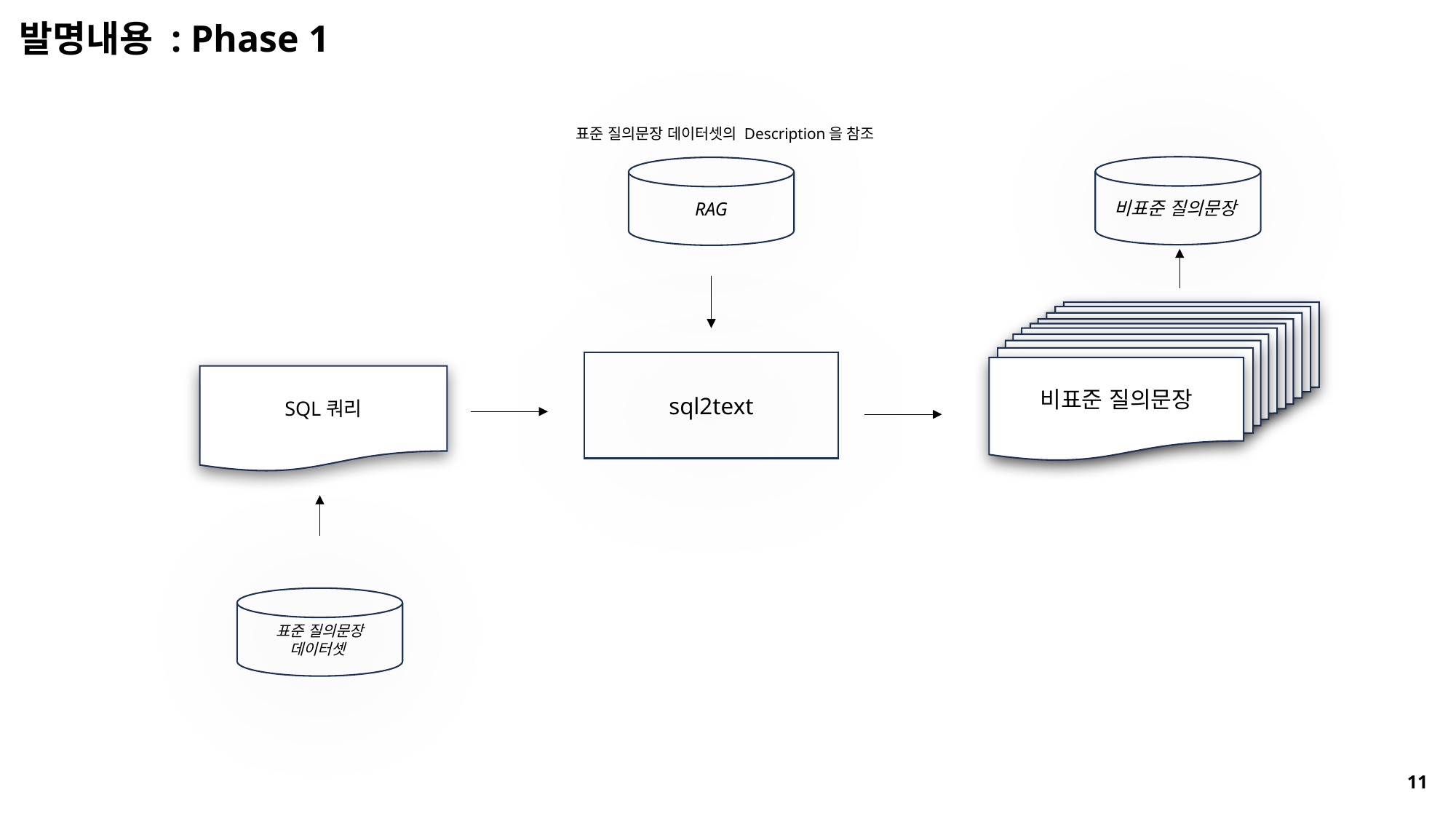

발명내용 : Phase 1
표준 질의문장 데이터셋의 Description을 참조
비표준 질의문장
RAG

sql2text
비표준 질의문장
SQL쿼리
표준 질의문장
데이터셋
11